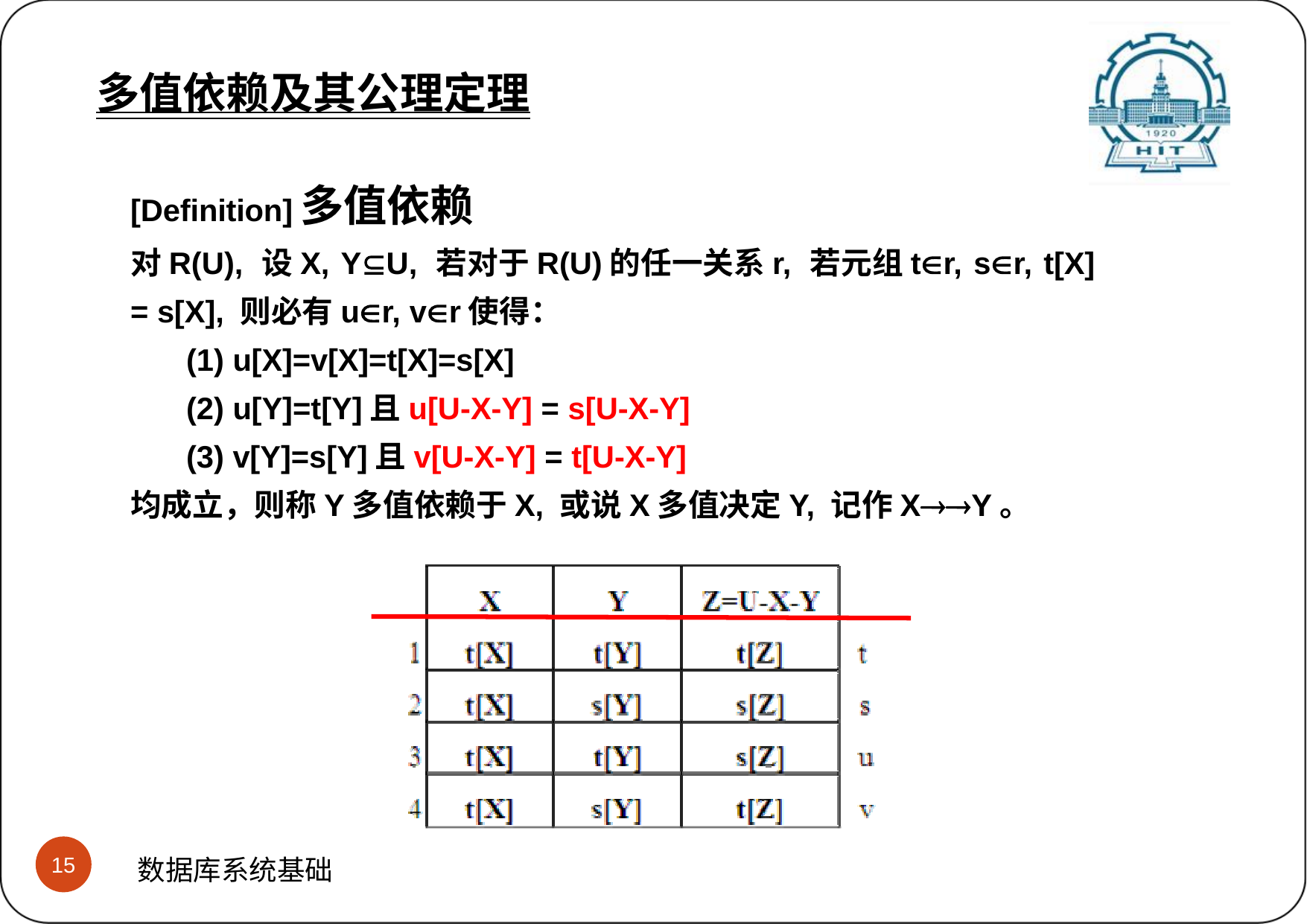

# 多值依赖
(1)多值依赖的定义
多值依赖及其公理定理
[Definition]多值依赖
对R(U), 设X, Y⊆U, 若对于R(U)的任一关系r, 若元组t∈r, s∈r, t[X] = s[X], 则必有u∈r, v∈r使得：
(1) u[X]=v[X]=t[X]=s[X]
(2) u[Y]=t[Y]且u[U-X-Y] = s[U-X-Y]
(3) v[Y]=s[Y]且v[U-X-Y] = t[U-X-Y]
均成立，则称Y多值依赖于X, 或说X多值决定Y, 记作X→→Y。